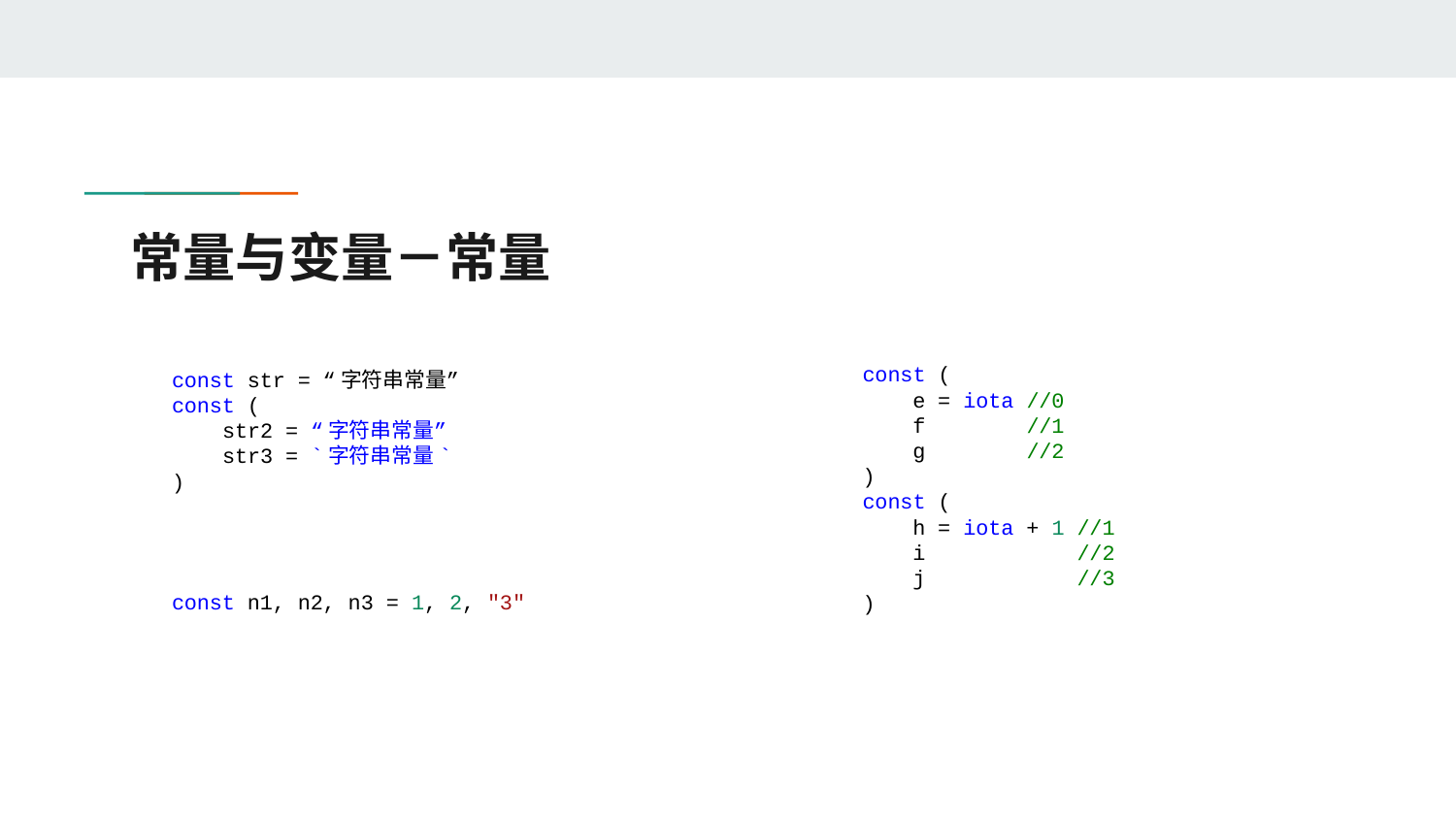

# 常量与变量－常量
const (
    e = iota //0
    f        //1
    g        //2
)
const (
    h = iota + 1 //1
    i            //2
    j            //3
)

const str = “字符串常量”
const (
    str2 = “字符串常量”
    str3 = `字符串常量`
)

const n1, n2, n3 = 1, 2, "3"